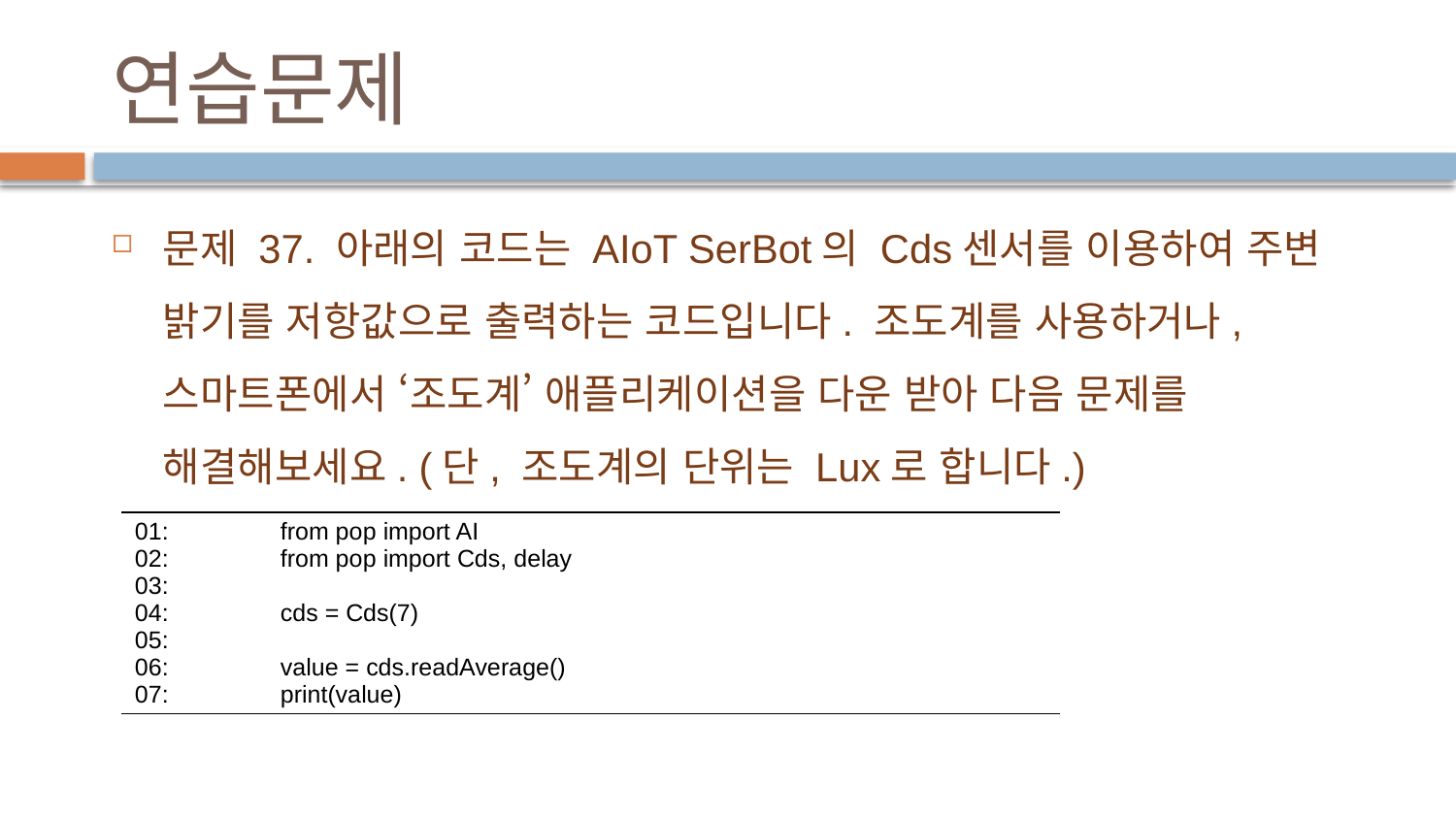

# 연습문제
문제 37. 아래의 코드는 AIoT SerBot의 Cds센서를 이용하여 주변 밝기를 저항값으로 출력하는 코드입니다. 조도계를 사용하거나, 스마트폰에서 ‘조도계’ 애플리케이션을 다운 받아 다음 문제를 해결해보세요. (단, 조도계의 단위는 Lux로 합니다.)
| 01: from pop import AI 02: from pop import Cds, delay 03: 04: cds = Cds(7) 05: 06: value = cds.readAverage() 07: print(value) |
| --- |